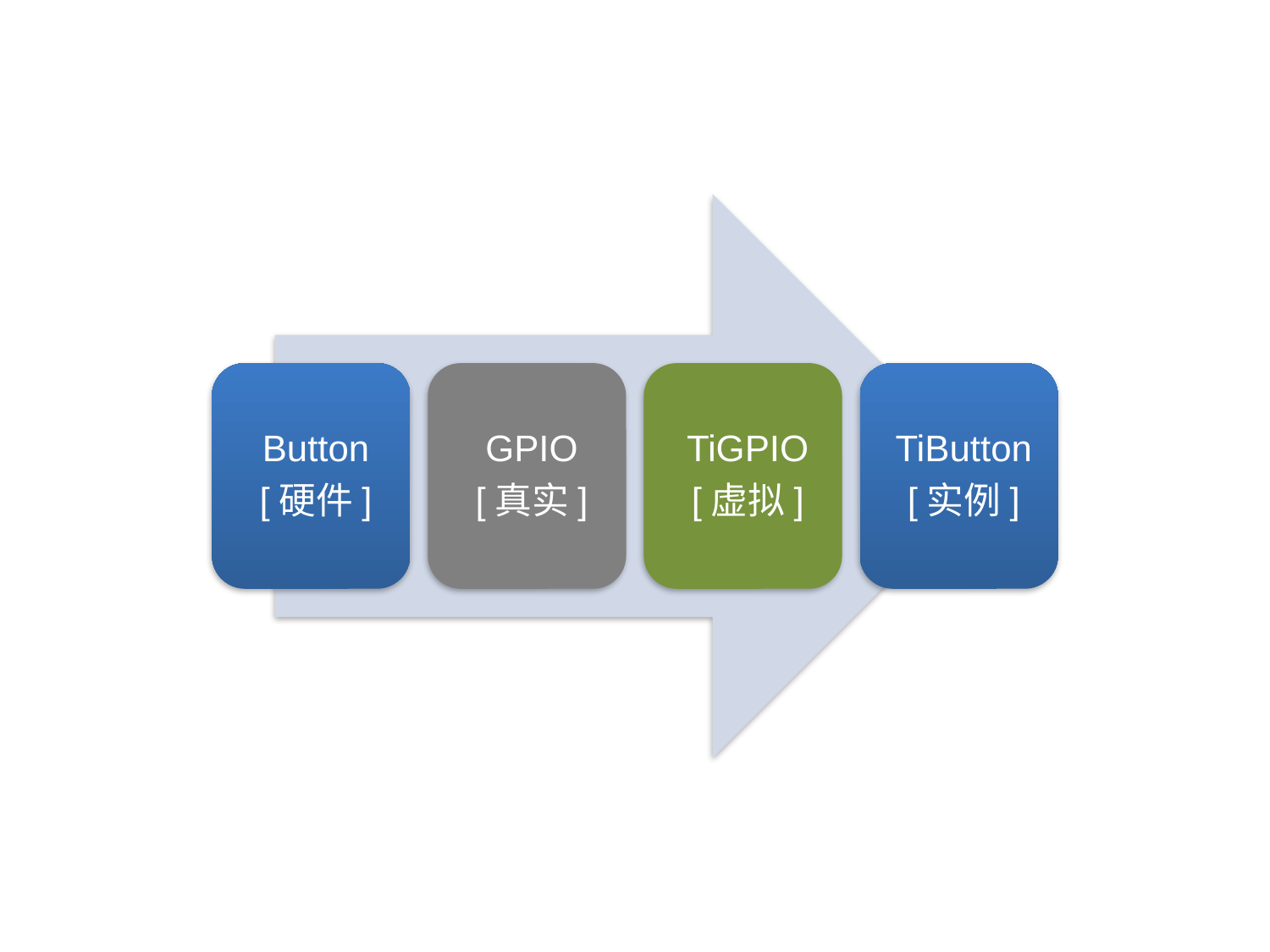

Button
[硬件]
GPIO
[真实]
TiGPIO
[虚拟]
TiButton
[实例]